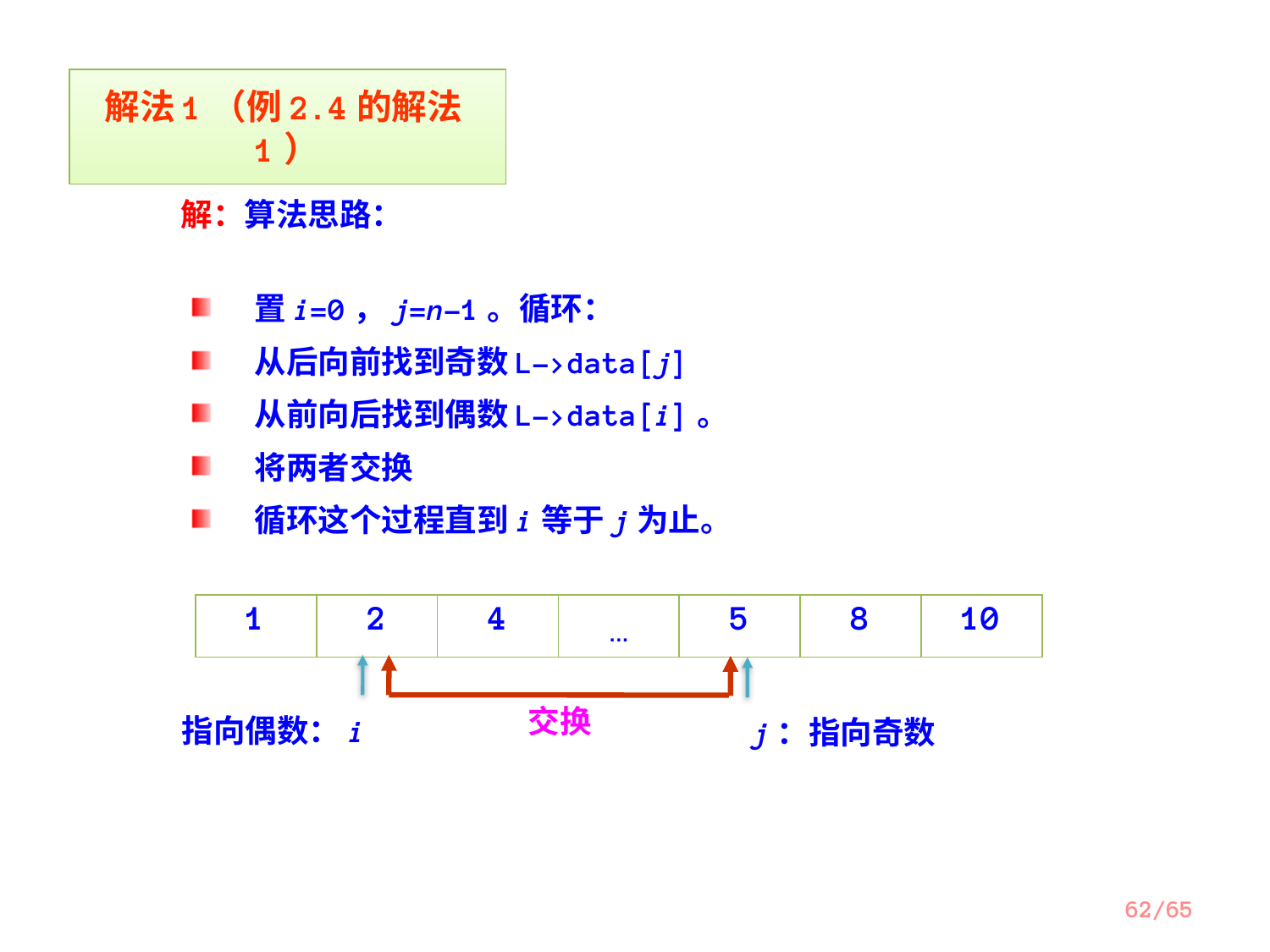

解法1（例2.4的解法1）
解：算法思路：
置i=0，j=n-1。循环：
从后向前找到奇数L->data[j]
从前向后找到偶数L->data[i]。
将两者交换
循环这个过程直到i等于j为止。
| 1 | 2 | 4 | … | 5 | 8 | 10 |
| --- | --- | --- | --- | --- | --- | --- |

交换
指向偶数：i
j：指向奇数
62/65